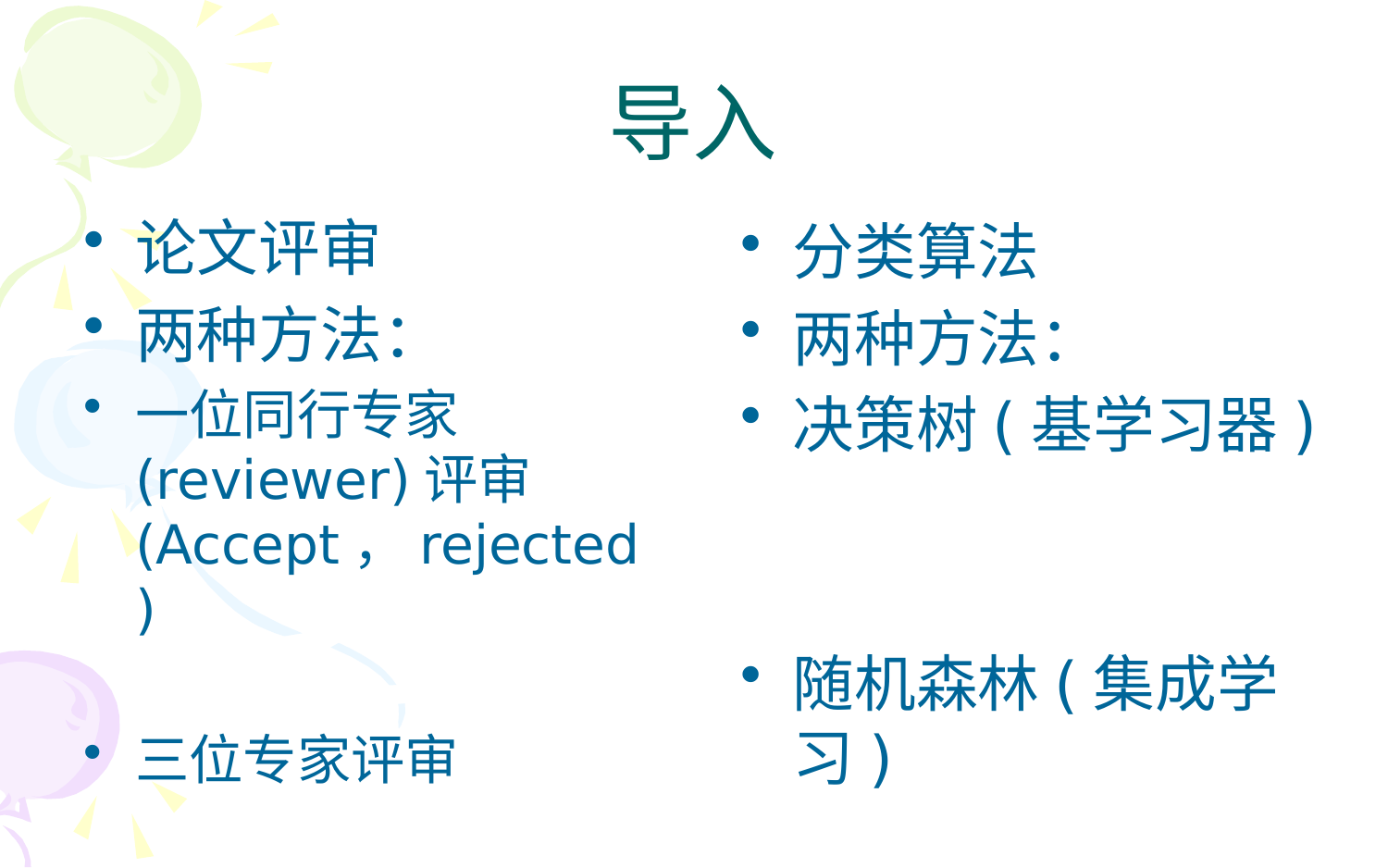

# 导入
论文评审
两种方法：
一位同行专家(reviewer)评审(Accept，rejected)

三位专家评审

分类算法
两种方法：
决策树(基学习器)

随机森林(集成学习)